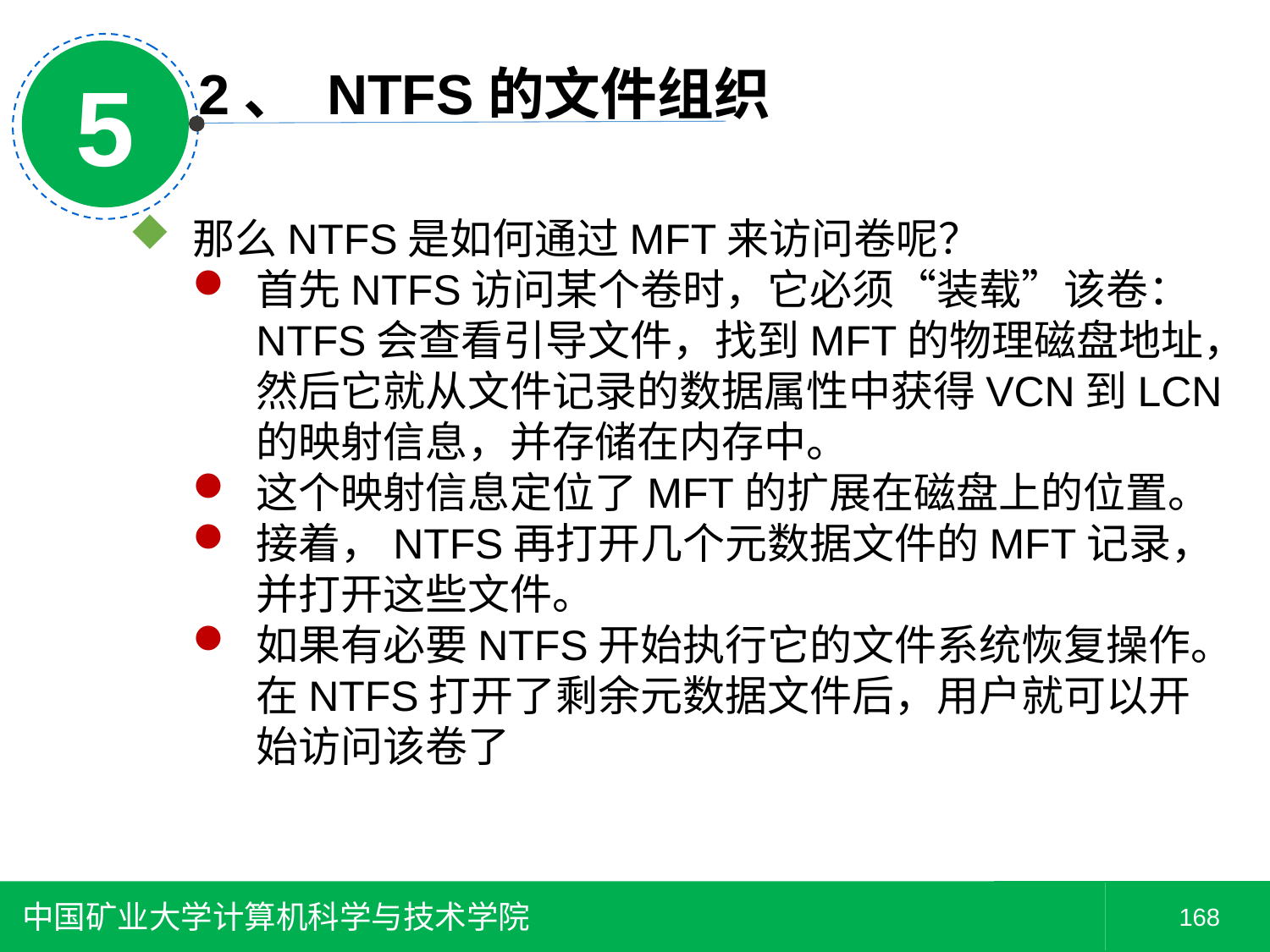

5
2、 NTFS的文件组织

那么NTFS是如何通过MFT来访问卷呢？
首先NTFS访问某个卷时，它必须“装载”该卷：NTFS会查看引导文件，找到MFT的物理磁盘地址，然后它就从文件记录的数据属性中获得VCN到LCN的映射信息，并存储在内存中。
这个映射信息定位了MFT的扩展在磁盘上的位置。
接着，NTFS再打开几个元数据文件的MFT记录，并打开这些文件。
如果有必要NTFS开始执行它的文件系统恢复操作。在NTFS打开了剩余元数据文件后，用户就可以开始访问该卷了